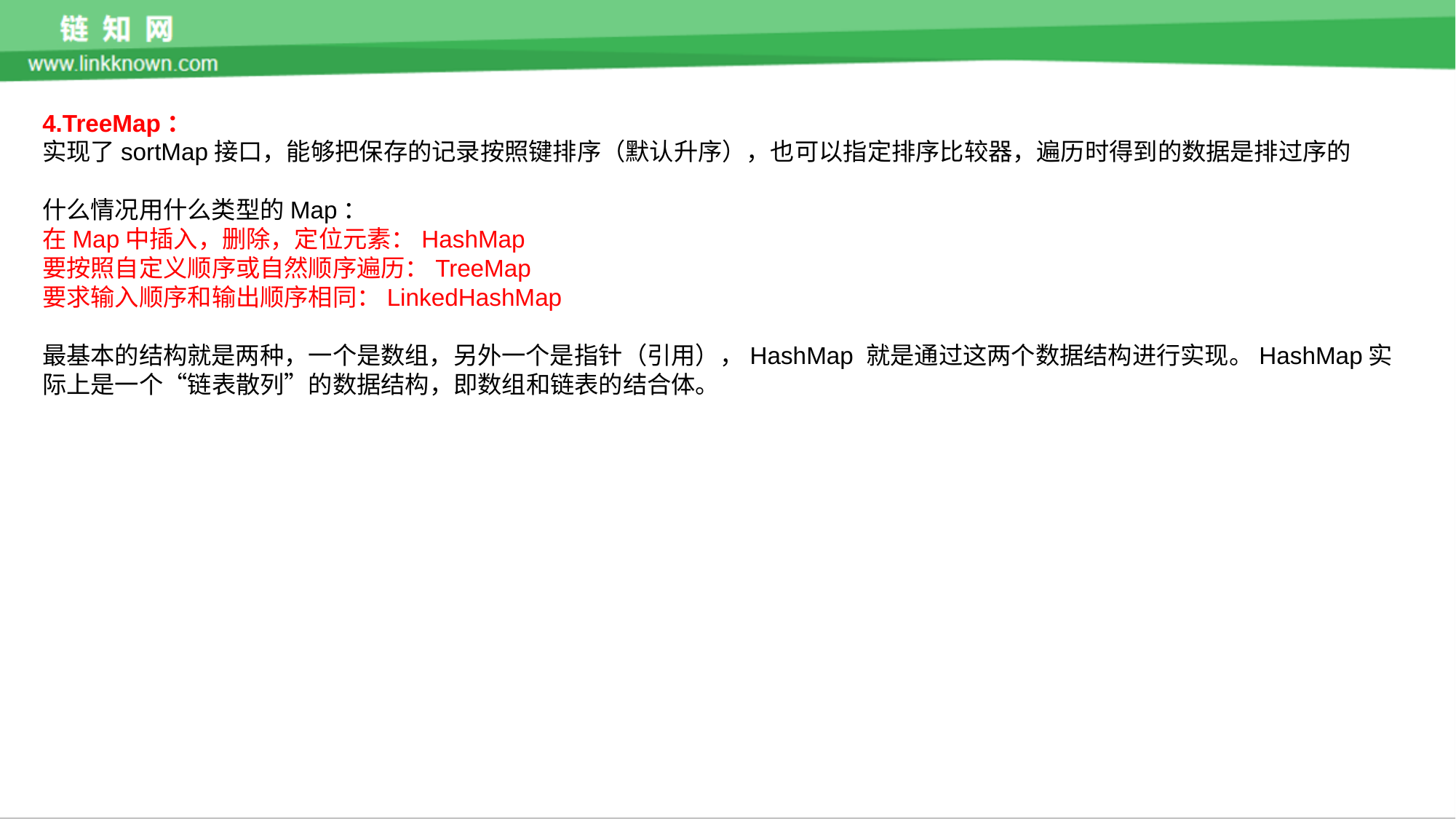

4.TreeMap：
实现了sortMap接口，能够把保存的记录按照键排序（默认升序），也可以指定排序比较器，遍历时得到的数据是排过序的

什么情况用什么类型的Map：
在Map中插入，删除，定位元素：HashMap
要按照自定义顺序或自然顺序遍历：TreeMap
要求输入顺序和输出顺序相同：LinkedHashMap

最基本的结构就是两种，一个是数组，另外一个是指针（引用），HashMap 就是通过这两个数据结构进行实现。HashMap实际上是一个“链表散列”的数据结构，即数组和链表的结合体。